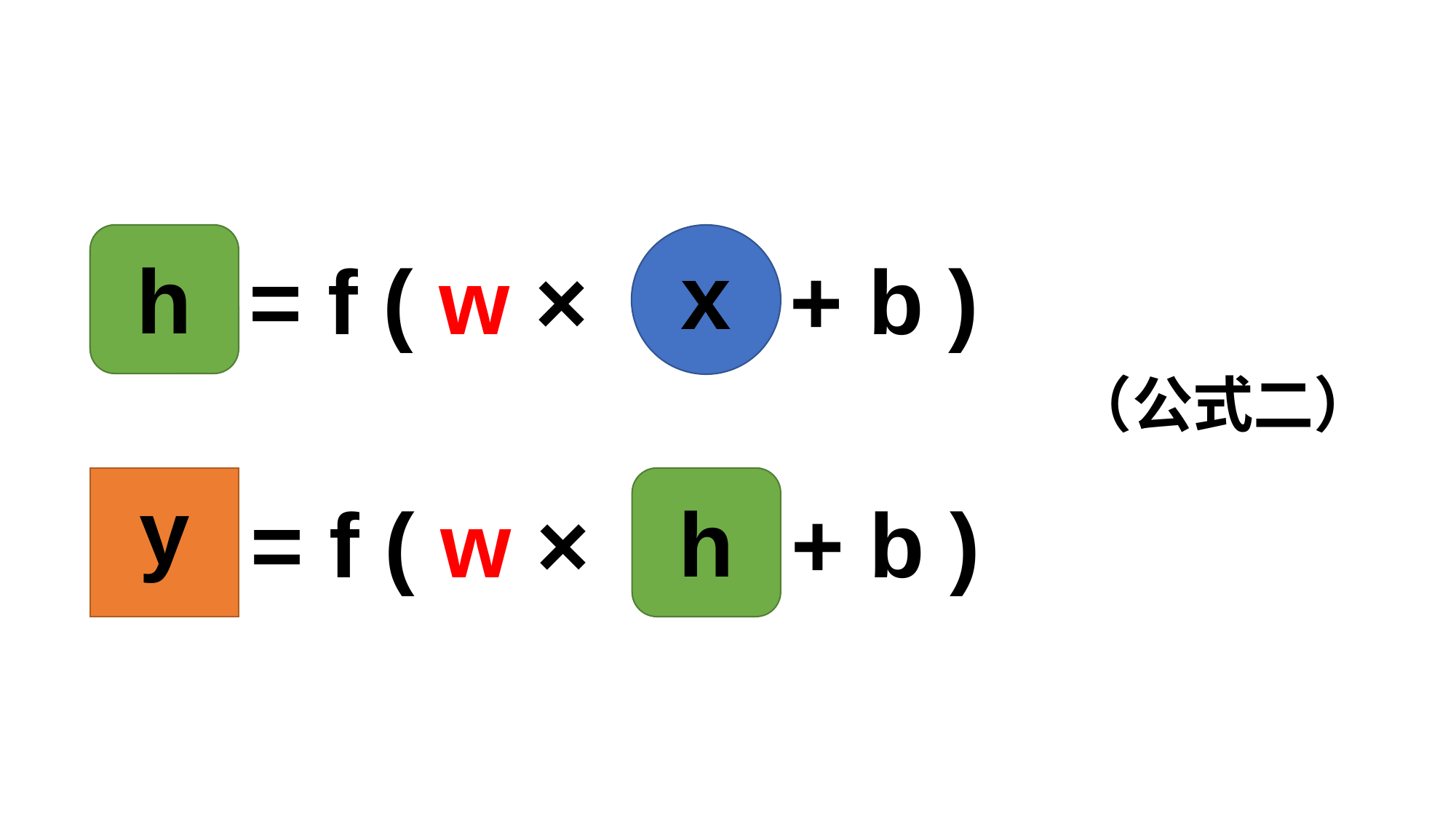

x
h
= f ( w ×        + b )
（公式二）
y

h
= f ( w ×        + b )